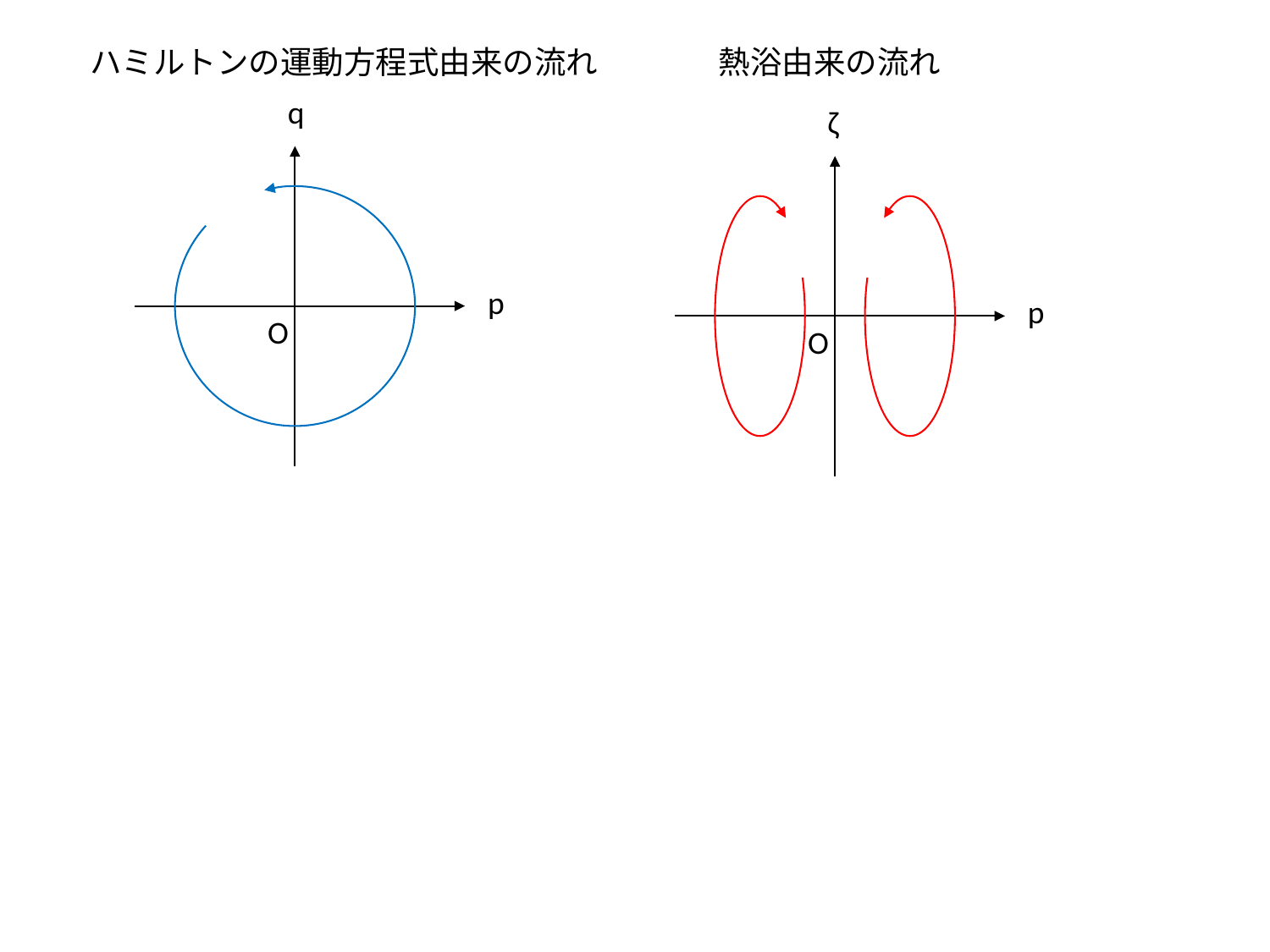

ハミルトンの運動方程式由来の流れ
熱浴由来の流れ
q
ζ

p
p
O
O